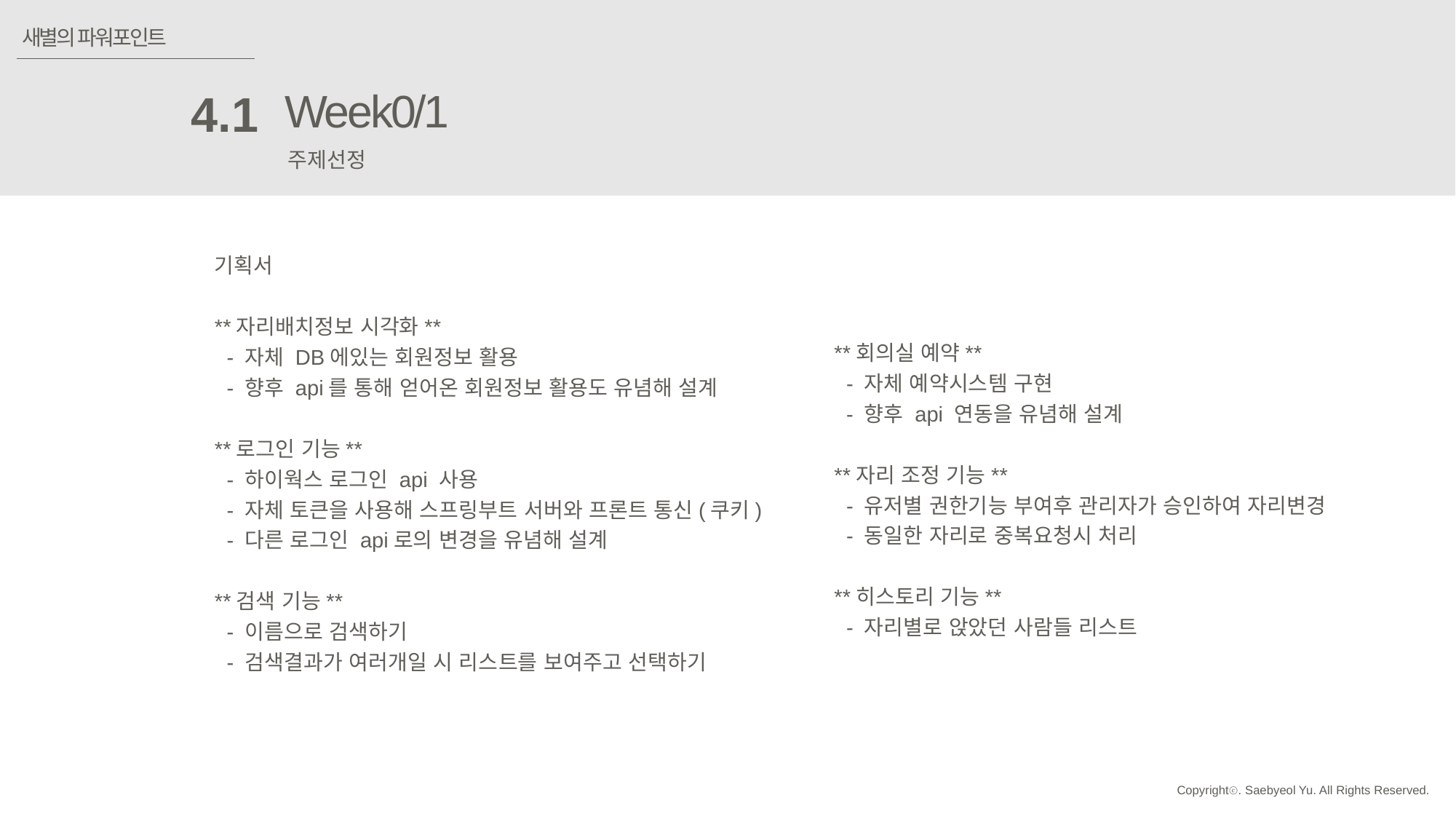

새별의 파워포인트
Week0/1
4.1
주제선정
기획서

**자리배치정보 시각화**
  - 자체 DB에있는 회원정보 활용
  - 향후 api를 통해 얻어온 회원정보 활용도 유념해 설계

**로그인 기능**
  - 하이웍스 로그인 api 사용
  - 자체 토큰을 사용해 스프링부트 서버와 프론트 통신(쿠키)
  - 다른 로그인 api로의 변경을 유념해 설계

**검색 기능**
  - 이름으로 검색하기
  - 검색결과가 여러개일 시 리스트를 보여주고 선택하기

**회의실 예약**
  - 자체 예약시스템 구현
  - 향후 api 연동을 유념해 설계

**자리 조정 기능**
  - 유저별 권한기능 부여후 관리자가 승인하여 자리변경
  - 동일한 자리로 중복요청시 처리

**히스토리 기능**
  - 자리별로 앉았던 사람들 리스트